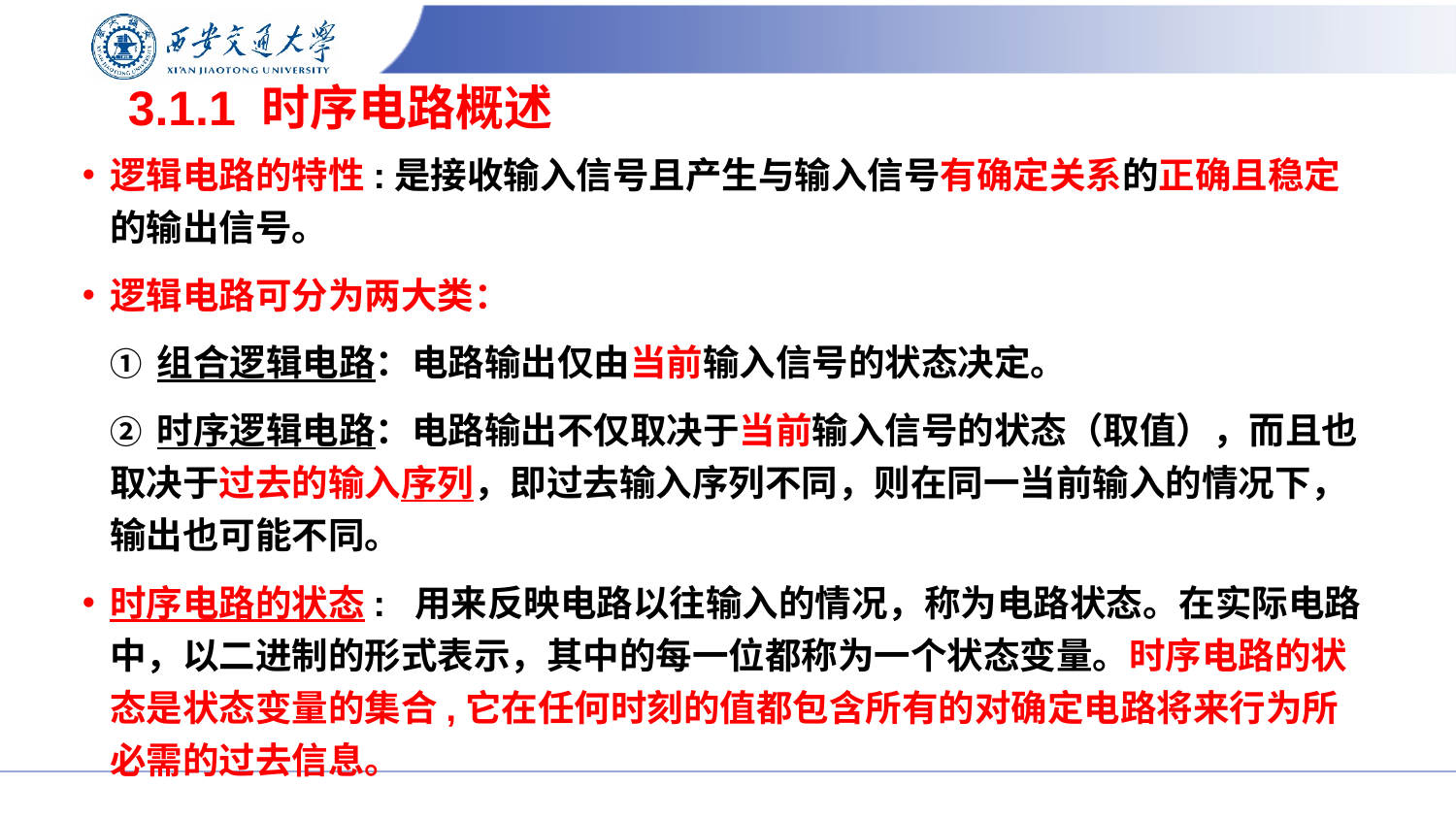

# 3.1.1 时序电路概述
逻辑电路的特性:是接收输入信号且产生与输入信号有确定关系的正确且稳定的输出信号。
逻辑电路可分为两大类：
	① 组合逻辑电路：电路输出仅由当前输入信号的状态决定。
	② 时序逻辑电路：电路输出不仅取决于当前输入信号的状态（取值），而且也取决于过去的输入序列，即过去输入序列不同，则在同一当前输入的情况下，输出也可能不同。
时序电路的状态:  用来反映电路以往输入的情况，称为电路状态。在实际电路中，以二进制的形式表示，其中的每一位都称为一个状态变量。时序电路的状态是状态变量的集合,它在任何时刻的值都包含所有的对确定电路将来行为所必需的过去信息。